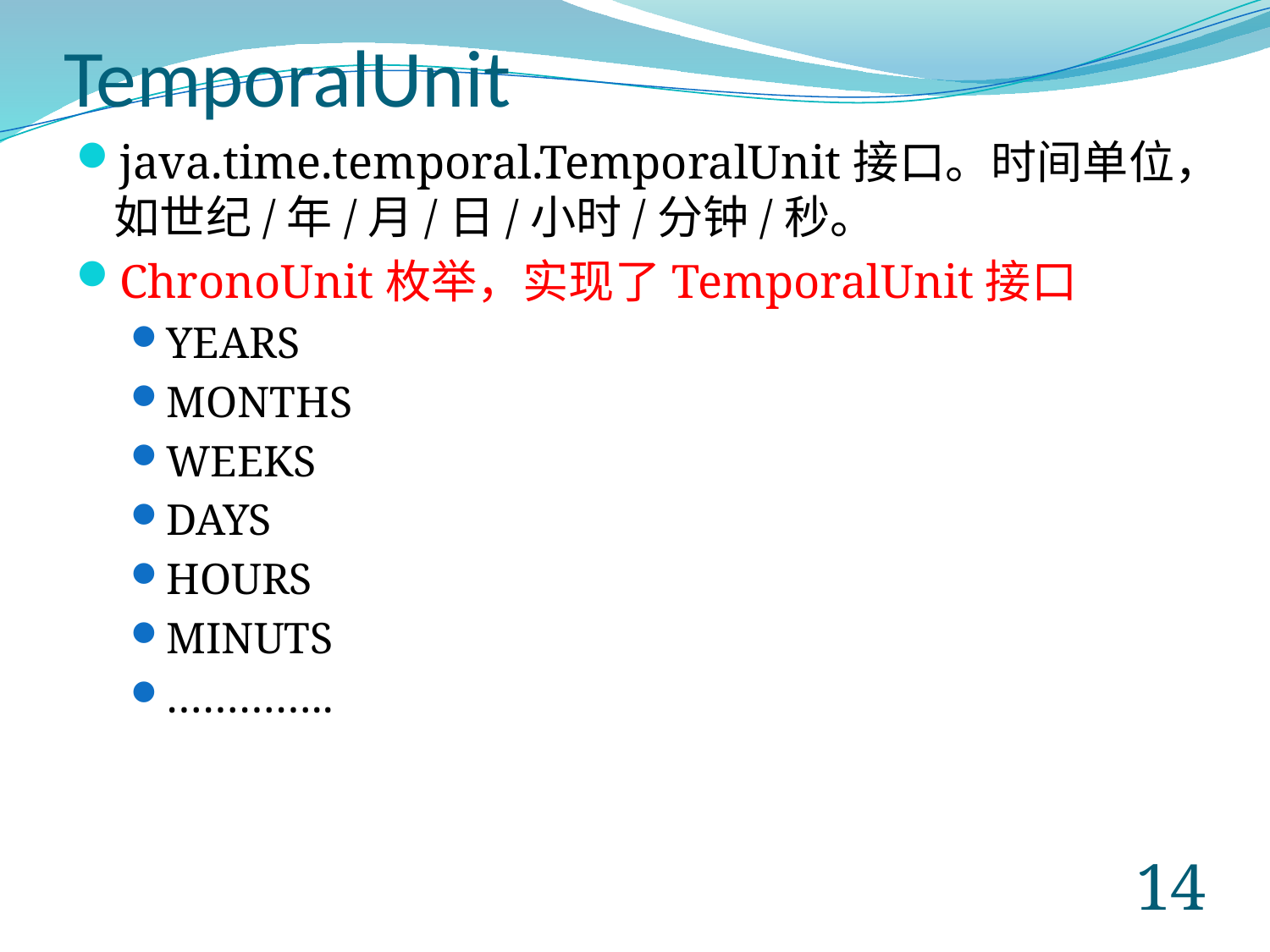

# TemporalUnit
java.time.temporal.TemporalUnit接口。时间单位，如世纪/年/月/日/小时/分钟/秒。
ChronoUnit枚举，实现了TemporalUnit接口
YEARS
MONTHS
WEEKS
DAYS
HOURS
MINUTS
…………..

14